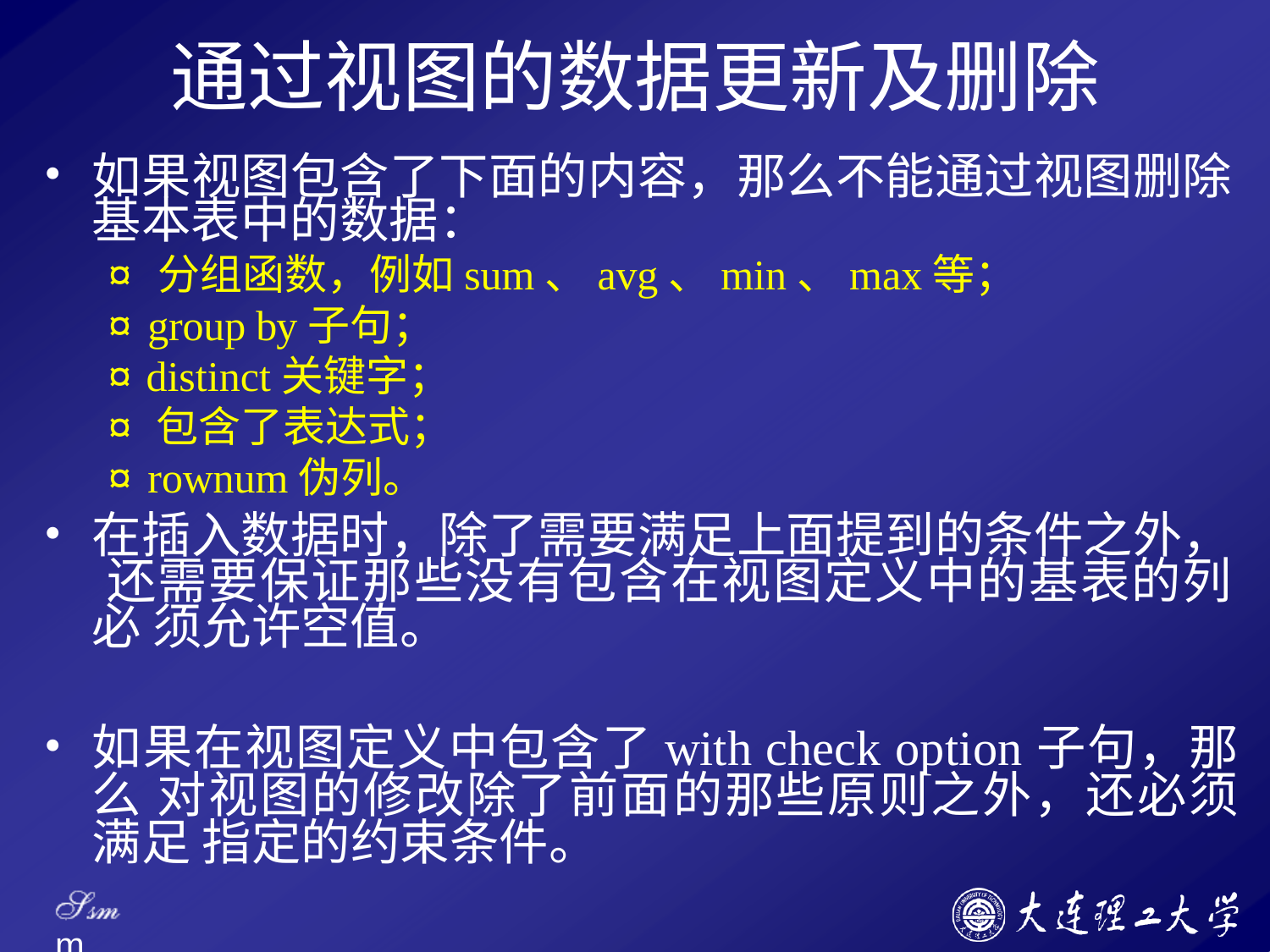

# 通过视图的数据更新及删除
如果视图包含了下面的内容，那么不能通过视图删除 基本表中的数据：
¤ 分组函数，例如sum、avg、min、max等；
¤ group by子句；
¤ distinct关键字；
¤ 包含了表达式；
¤ rownum伪列。
在插入数据时，除了需要满足上面提到的条件之外，  还需要保证那些没有包含在视图定义中的基表的列必 须允许空值。

如果在视图定义中包含了with check option子句，那么 对视图的修改除了前面的那些原则之外，还必须满足 指定的约束条件。

Ssm